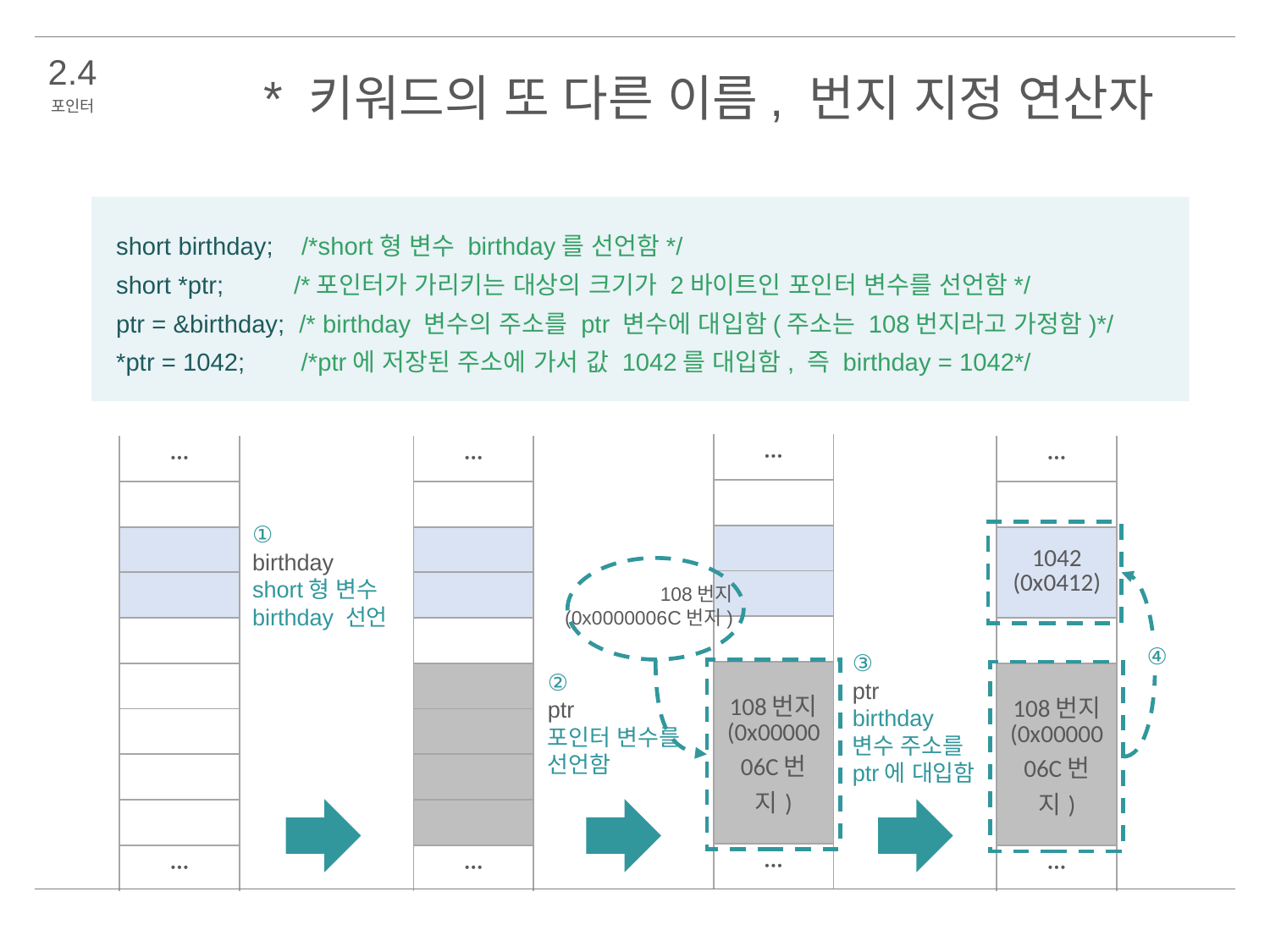

2.4
* 키워드의 또 다른 이름, 번지 지정 연산자
포인터

short birthday;    /*short형 변수 birthday를 선언함*/
short *ptr;          /*포인터가 가리키는 대상의 크기가 2바이트인 포인터 변수를 선언함*/
ptr = &birthday;  /* birthday 변수의 주소를 ptr 변수에 대입함(주소는 108번지라고 가정함)*/
*ptr = 1042;        /*ptr에 저장된 주소에 가서 값 1042를 대입함, 즉 birthday = 1042*/
| ··· |
| --- |
|  |
|  |
|  |
|  |
| 108번지 (0x0000006C번지) |
| ··· |
| ··· |
| --- |
|  |
|  |
|  |
|  |
|  |
|  |
|  |
|  |
| ··· |
| ··· |
| --- |
|  |
|  |
|  |
|  |
|  |
|  |
|  |
|  |
| ··· |
| ··· |
| --- |
|  |
| 1042 (0x0412) |
|  |
| 108번지 (0x0000006C번지) |
| ··· |
①
birthday
short형 변수
birthday 선언

108번지
(0x0000006C번지)
④
③
ptr
birthday
변수 주소를
ptr에 대입함

②
ptr
포인터 변수를
선언함